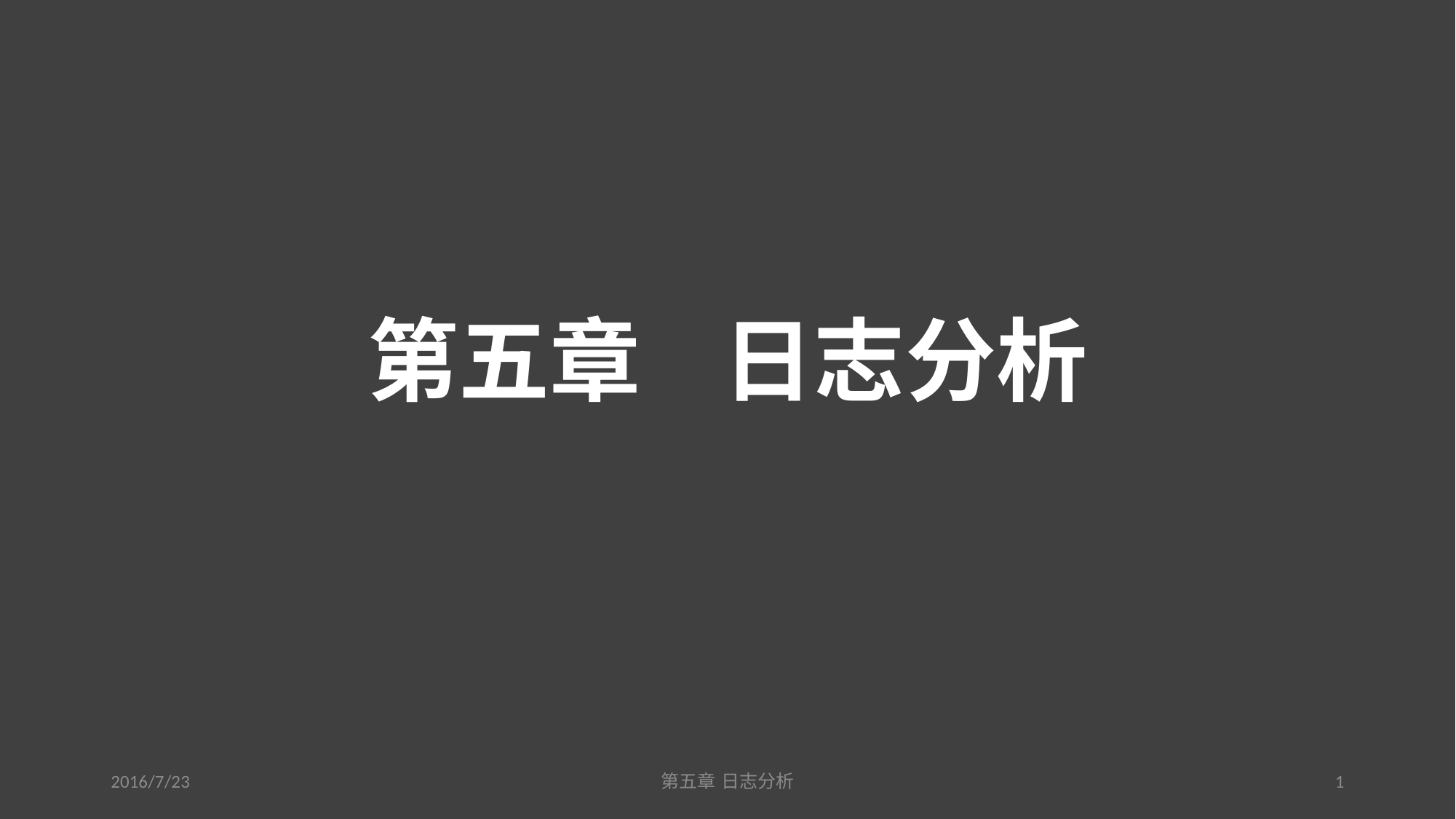

# 第五章    日志分析

2016/7/23
第五章 日志分析
1